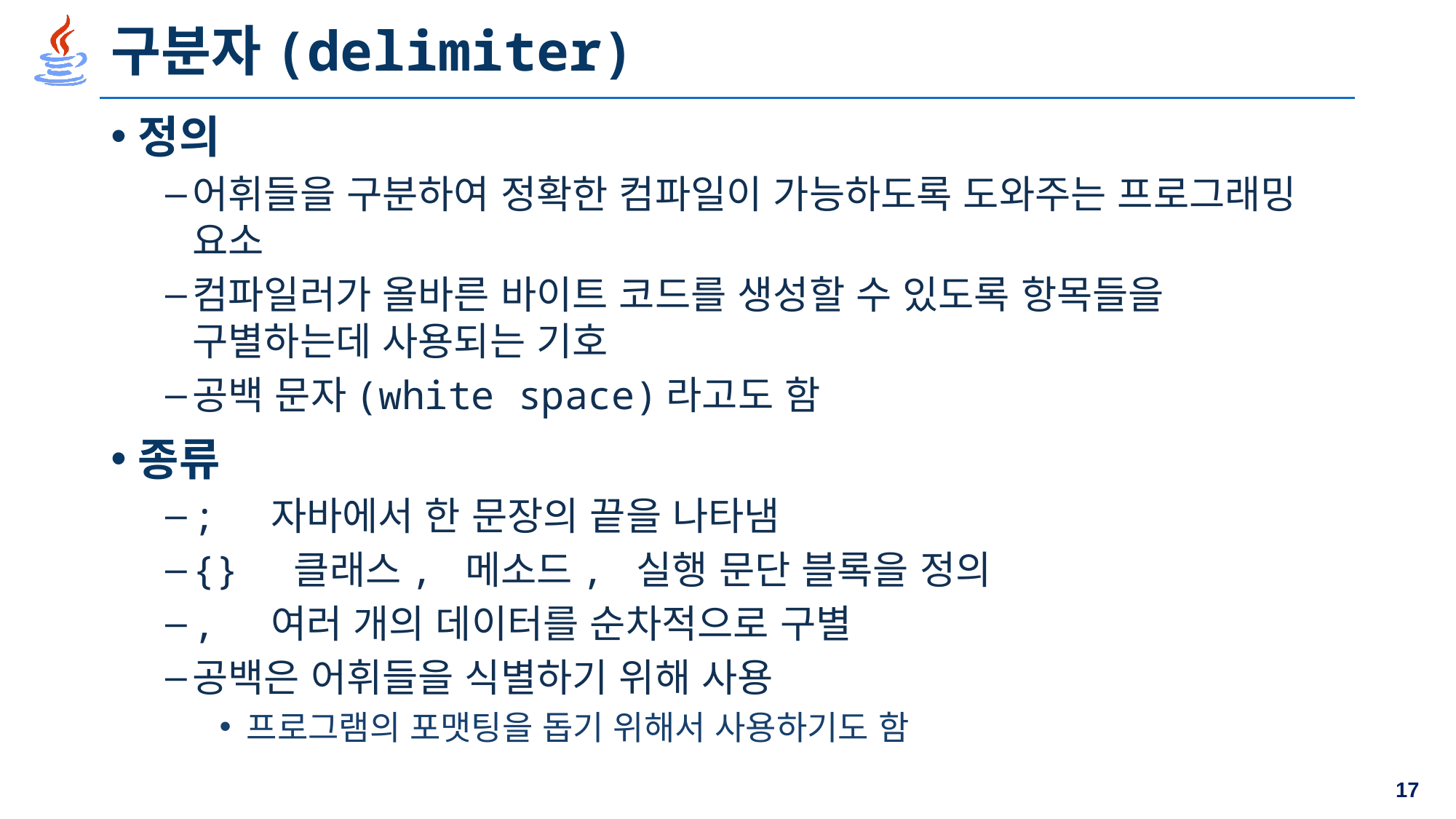

# 구분자(delimiter)
정의
어휘들을 구분하여 정확한 컴파일이 가능하도록 도와주는 프로그래밍 요소
컴파일러가 올바른 바이트 코드를 생성할 수 있도록 항목들을 구별하는데 사용되는 기호
공백 문자(white space)라고도 함
종류
;  자바에서 한 문장의 끝을 나타냄
{}  클래스, 메소드, 실행 문단 블록을 정의
,  여러 개의 데이터를 순차적으로 구별
공백은 어휘들을 식별하기 위해 사용
프로그램의 포맷팅을 돕기 위해서 사용하기도 함
17